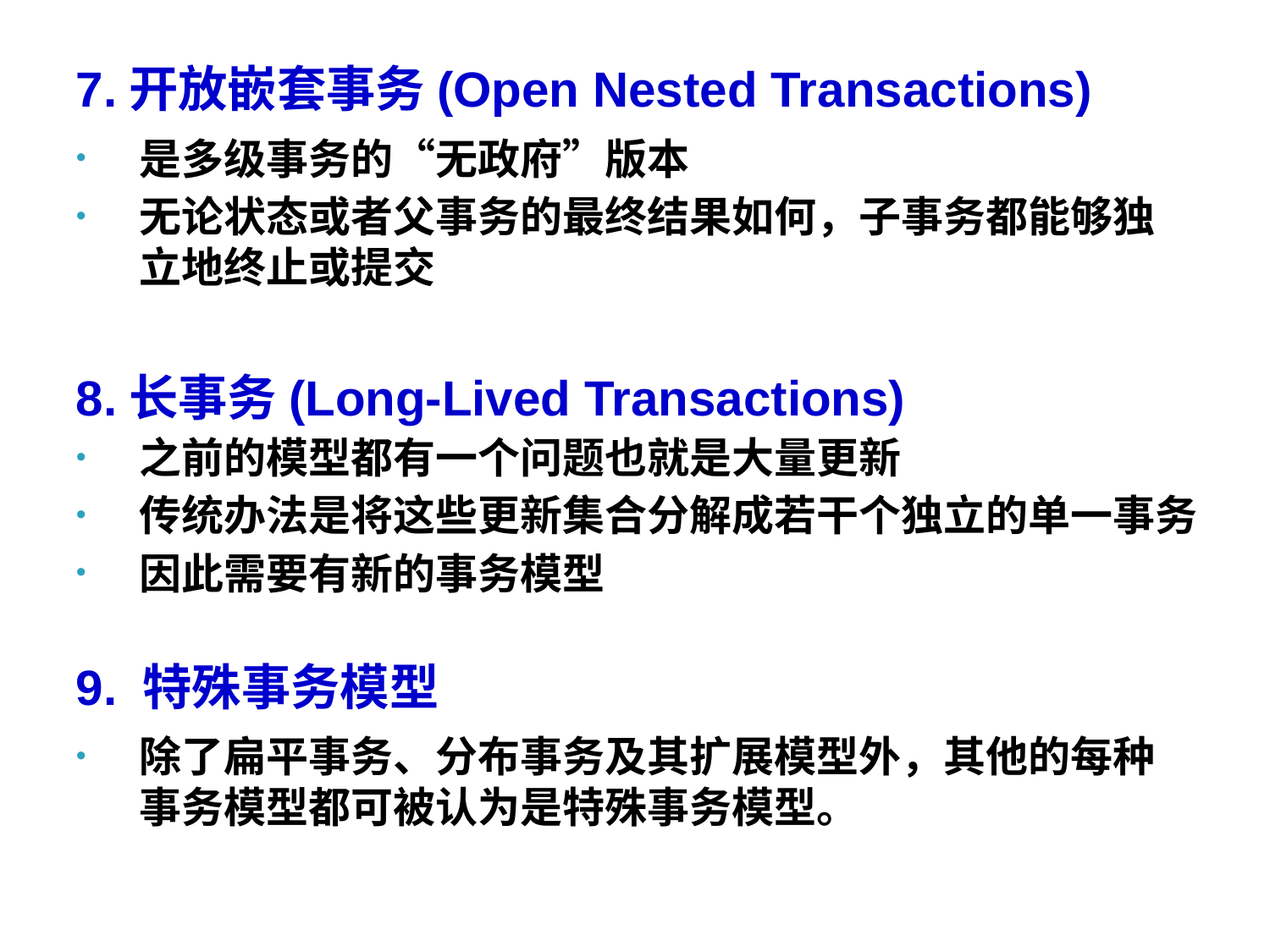

# 7.开放嵌套事务(Open Nested Transactions)
是多级事务的“无政府”版本
无论状态或者父事务的最终结果如何，子事务都能够独立地终止或提交
8.长事务(Long-Lived Transactions)
之前的模型都有一个问题也就是大量更新
传统办法是将这些更新集合分解成若干个独立的单一事务
因此需要有新的事务模型
9. 特殊事务模型
除了扁平事务、分布事务及其扩展模型外，其他的每种事务模型都可被认为是特殊事务模型。